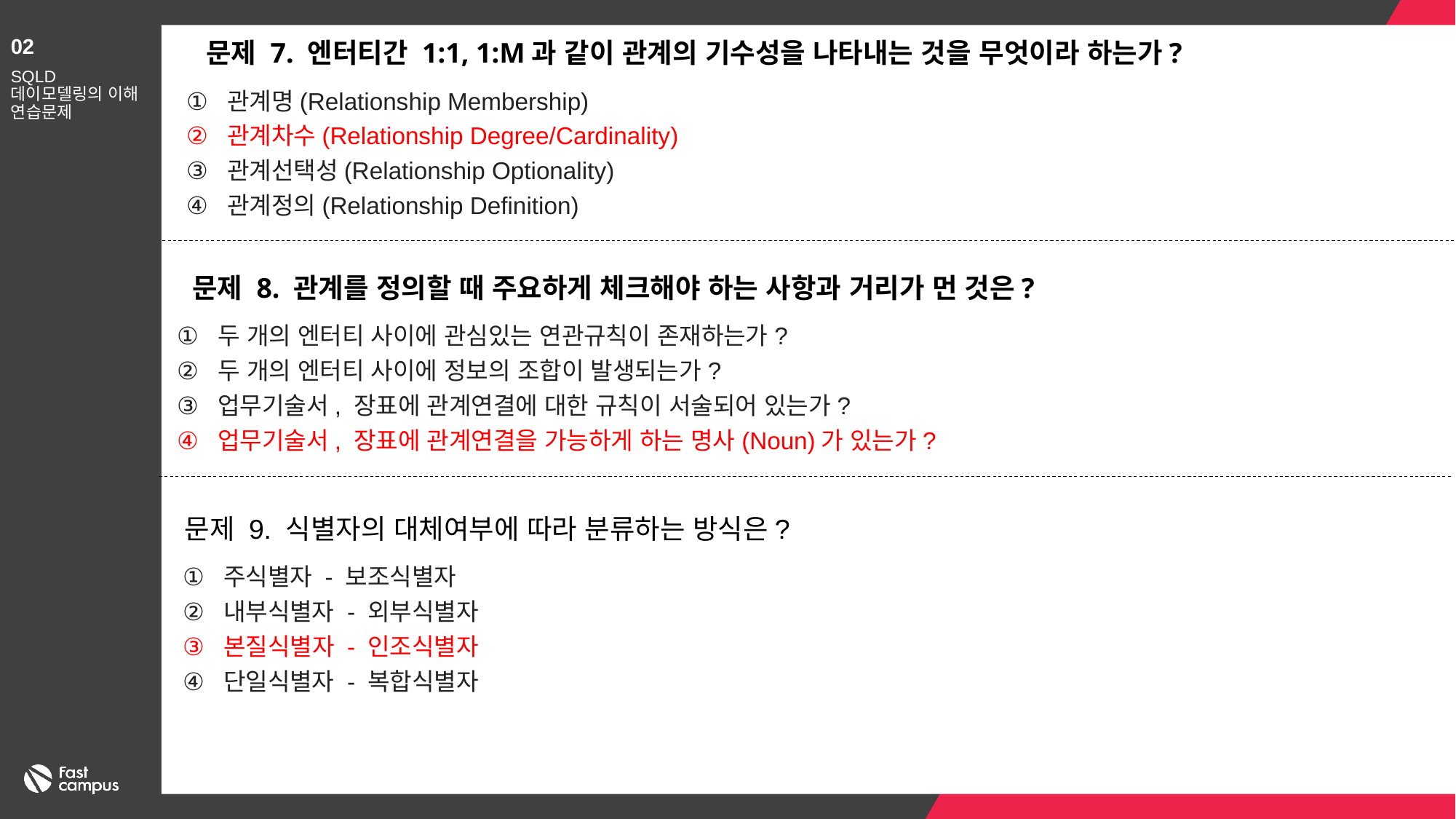

02
문제 7. 엔터티간 1:1, 1:M과 같이 관계의 기수성을 나타내는 것을 무엇이라 하는가?
SQLD
데이모델링의 이해
연습문제

관계명(Relationship Membership)
관계차수(Relationship Degree/Cardinality)
관계선택성(Relationship Optionality)
관계정의(Relationship Definition)
문제 8. 관계를 정의할 때 주요하게 체크해야 하는 사항과 거리가 먼 것은?
두 개의 엔터티 사이에 관심있는 연관규칙이 존재하는가?
두 개의 엔터티 사이에 정보의 조합이 발생되는가?
업무기술서, 장표에 관계연결에 대한 규칙이 서술되어 있는가?
업무기술서, 장표에 관계연결을 가능하게 하는 명사(Noun)가 있는가?
문제 9. 식별자의 대체여부에 따라 분류하는 방식은?
주식별자 - 보조식별자
내부식별자 - 외부식별자
본질식별자 - 인조식별자
단일식별자 - 복합식별자